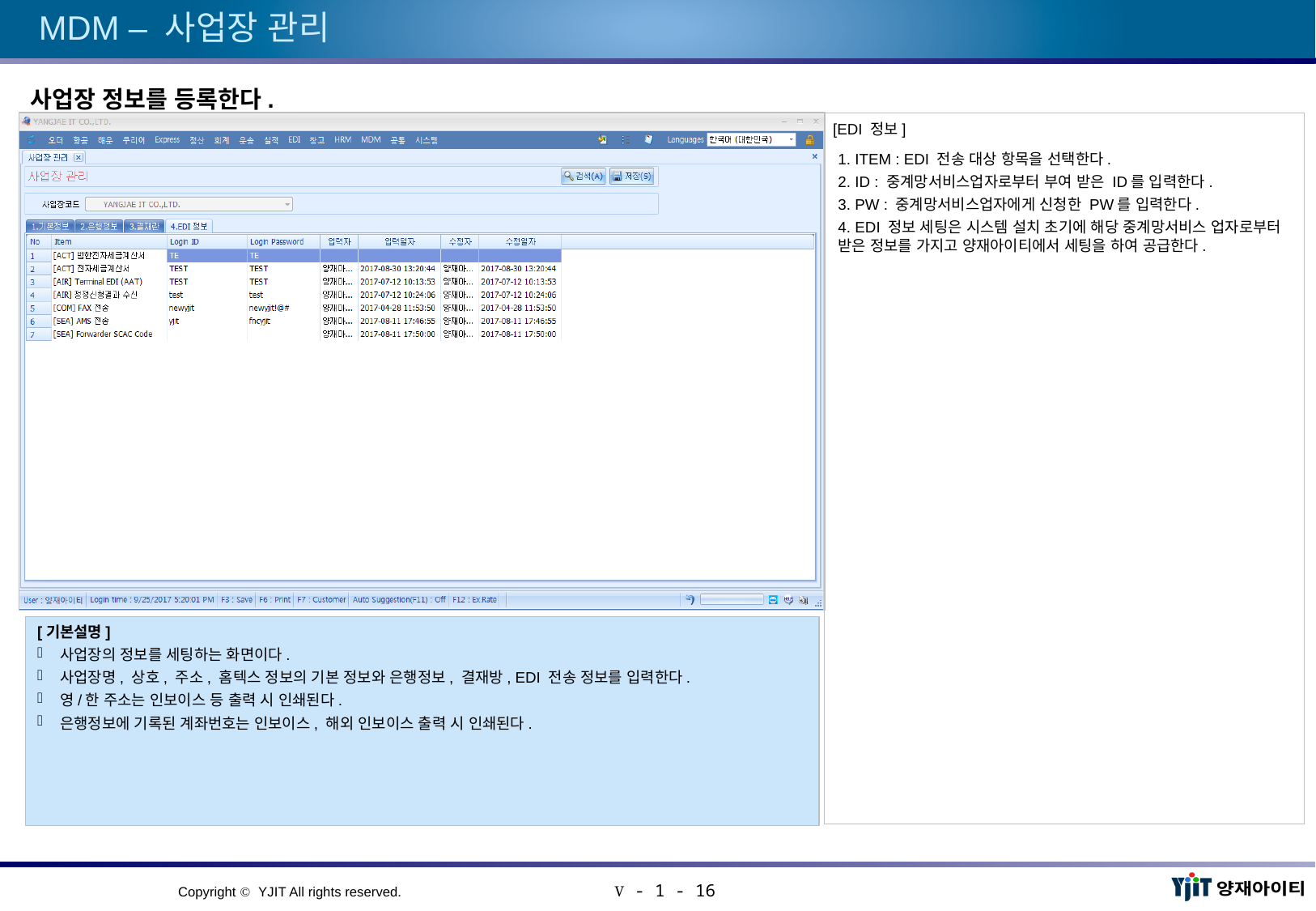

# MDM – 사업장 관리
사업장 정보를 등록한다.

[EDI 정보]
1. ITEM : EDI 전송 대상 항목을 선택한다.
2. ID : 중계망서비스업자로부터 부여 받은 ID를 입력한다.
3. PW : 중계망서비스업자에게 신청한 PW를 입력한다.
4. EDI 정보 세팅은 시스템 설치 초기에 해당 중계망서비스 업자로부터 받은 정보를 가지고 양재아이티에서 세팅을 하여 공급한다.

[기본설명]
사업장의 정보를 세팅하는 화면이다.
사업장명, 상호, 주소, 홈텍스 정보의 기본 정보와 은행정보, 결재방, EDI 전송 정보를 입력한다.
영/한 주소는 인보이스 등 출력 시 인쇄된다.
은행정보에 기록된 계좌번호는 인보이스, 해외 인보이스 출력 시 인쇄된다.